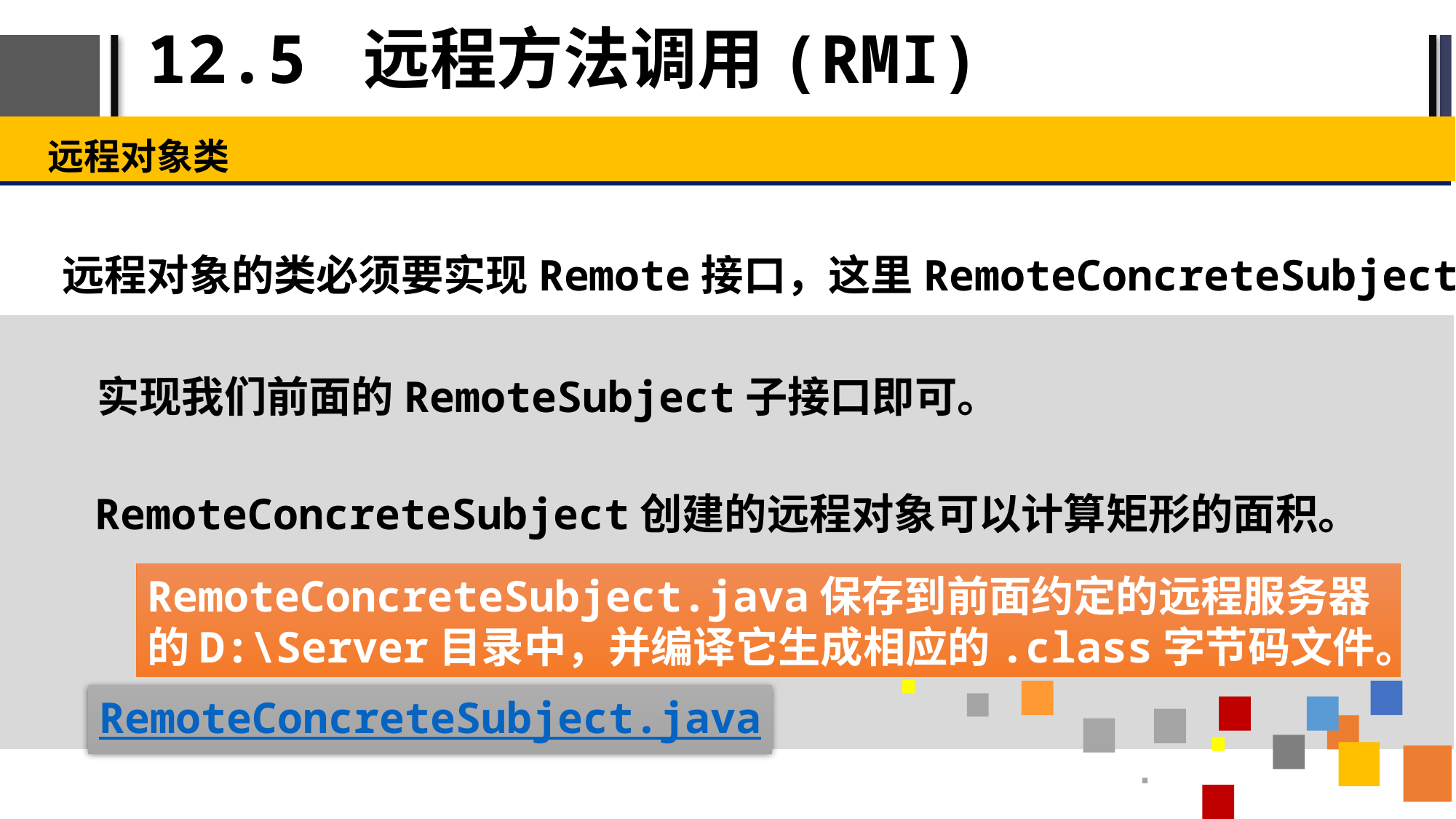

# 12.5 远程方法调用(RMI)

远程对象类

远程对象的类必须要实现Remote接口，这里RemoteConcreteSubject

实现我们前面的RemoteSubject子接口即可。
RemoteConcreteSubject创建的远程对象可以计算矩形的面积。
RemoteConcreteSubject.java保存到前面约定的远程服务器的D:\Server目录中，并编译它生成相应的.class字节码文件。

RemoteConcreteSubject.java